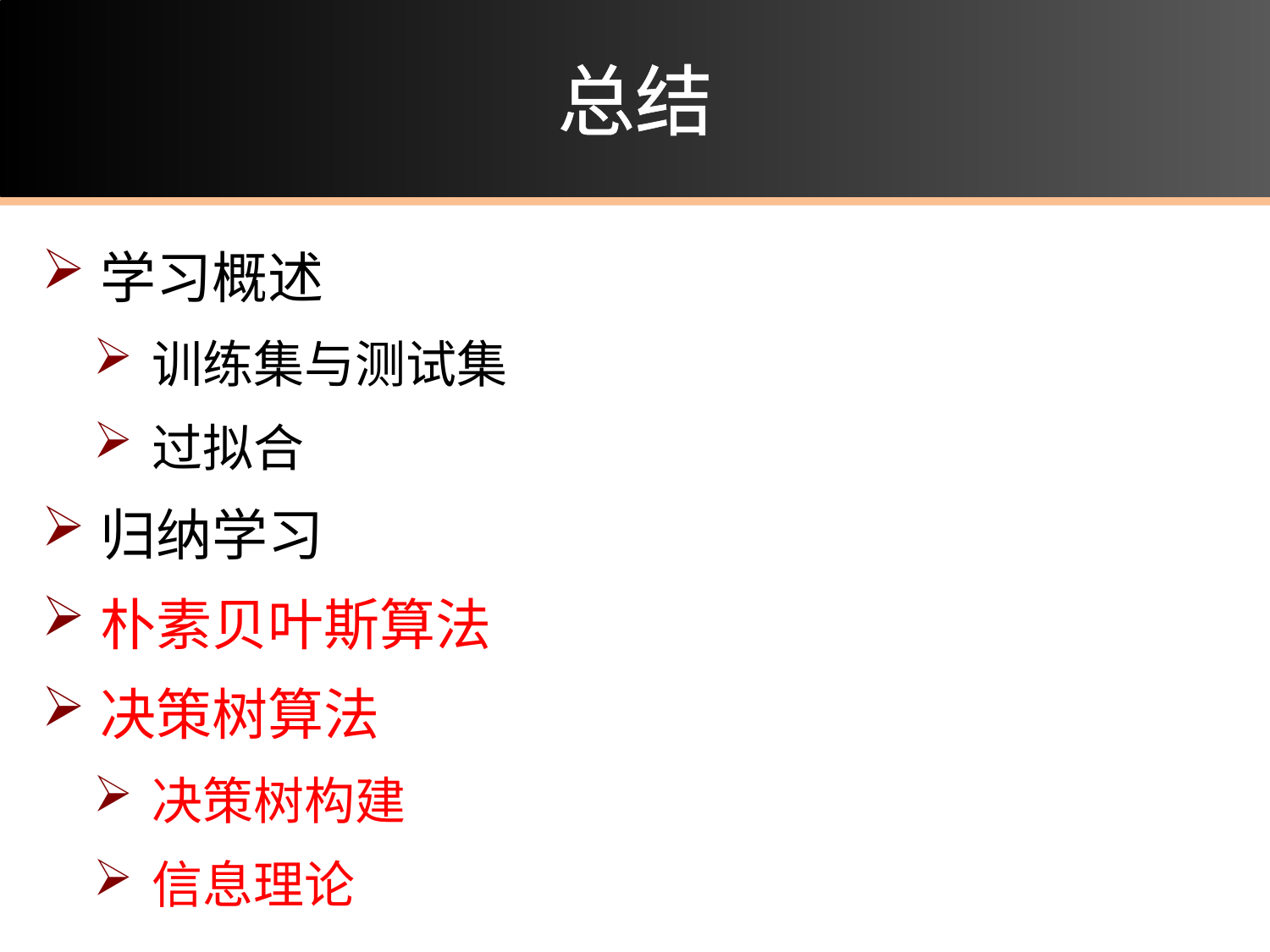

# 总结
学习概述
训练集与测试集
过拟合
归纳学习
朴素贝叶斯算法
决策树算法
决策树构建
信息理论